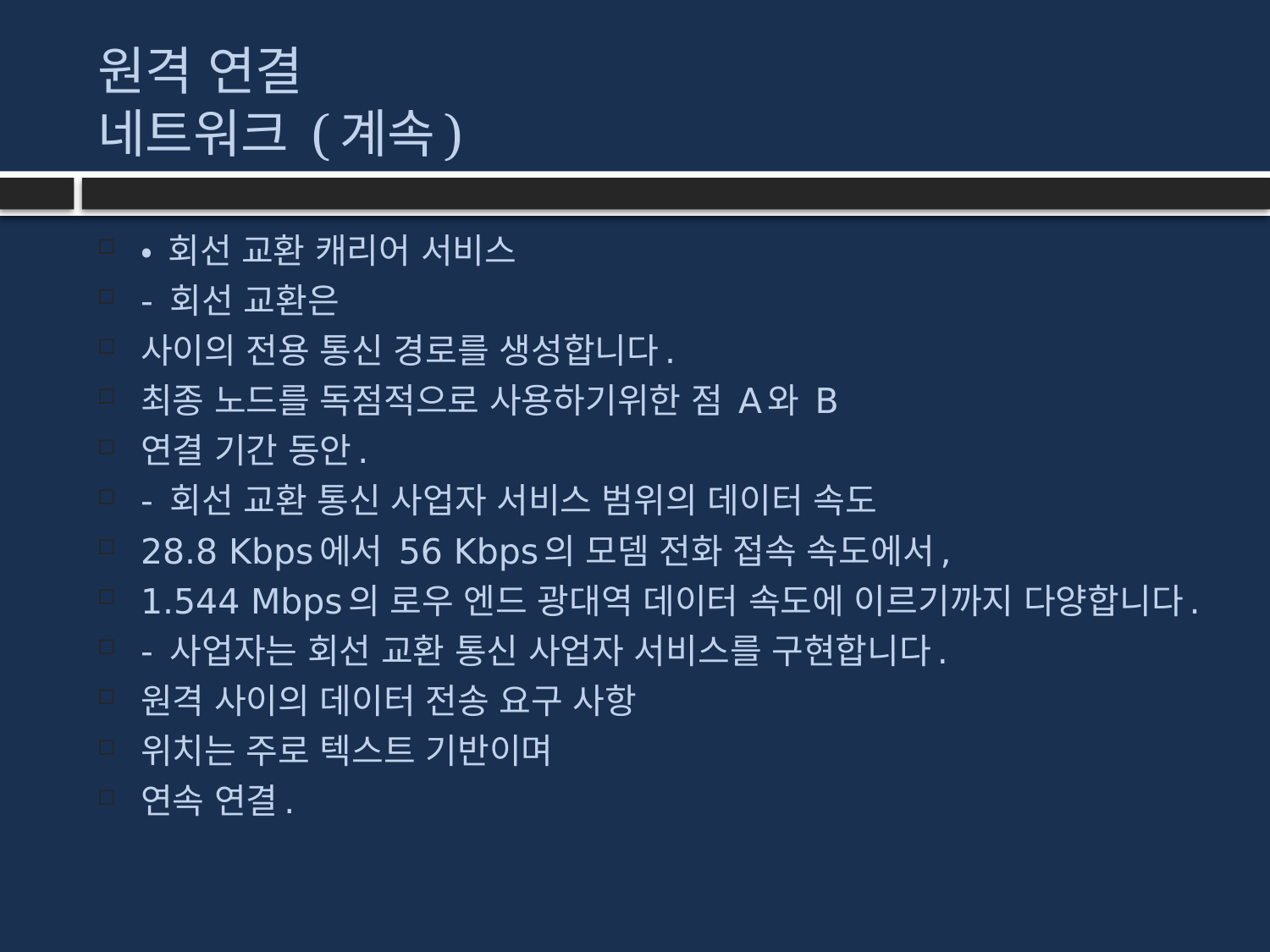

# 원격 연결 네트워크 (계속)
• 회선 교환 캐리어 서비스
- 회선 교환은
사이의 전용 통신 경로를 생성합니다.
최종 노드를 독점적으로 사용하기위한 점 A와 B
연결 기간 동안.
- 회선 교환 통신 사업자 서비스 범위의 데이터 속도
28.8 Kbps에서 56 Kbps의 모뎀 전화 접속 속도에서,
1.544 Mbps의 로우 엔드 광대역 데이터 속도에 이르기까지 다양합니다.
- 사업자는 회선 교환 통신 사업자 서비스를 구현합니다.
원격 사이의 데이터 전송 요구 사항
위치는 주로 텍스트 기반이며
연속 연결.